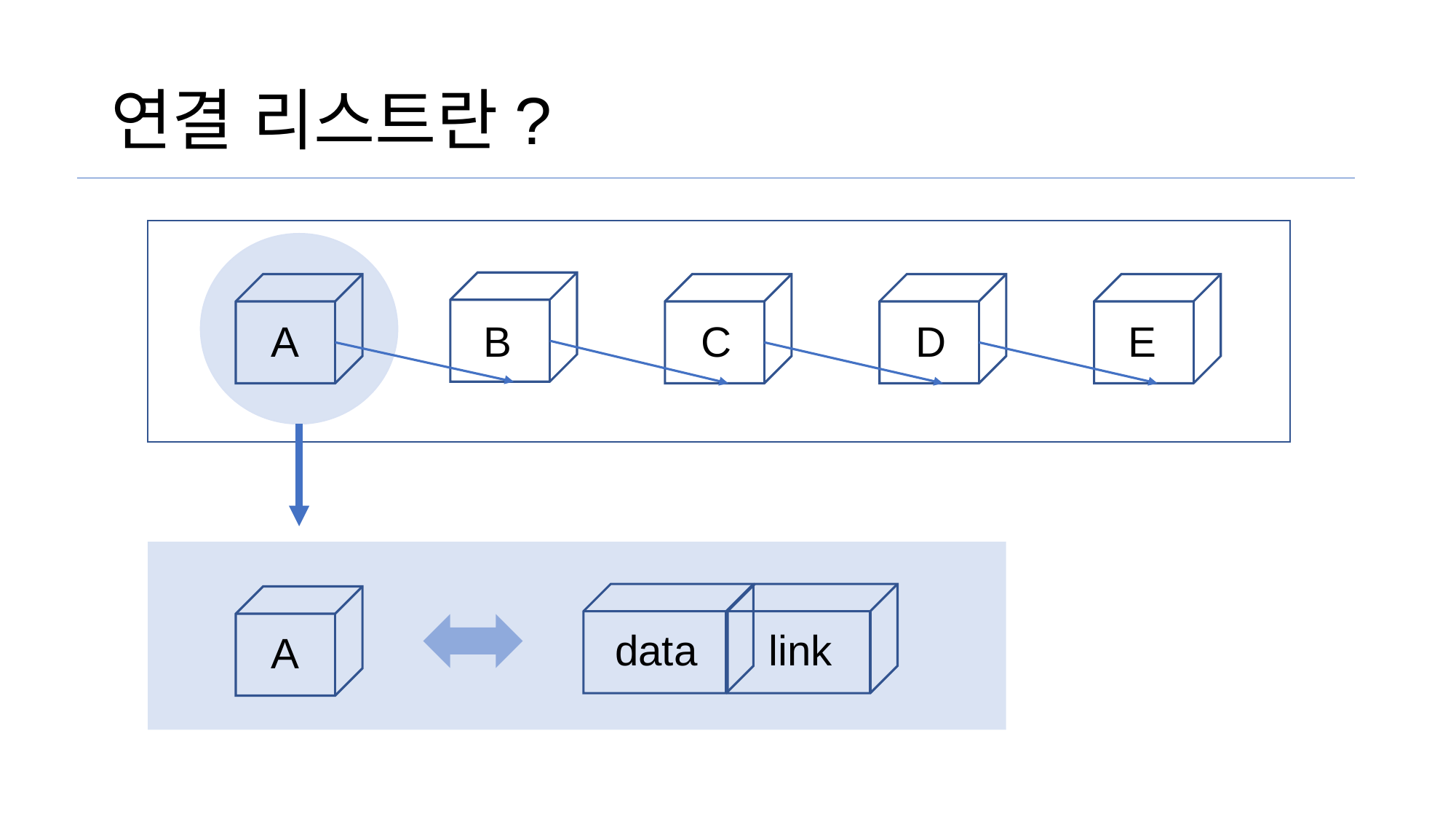

# 연결 리스트란?

A
B
C
D
E

data
link
A